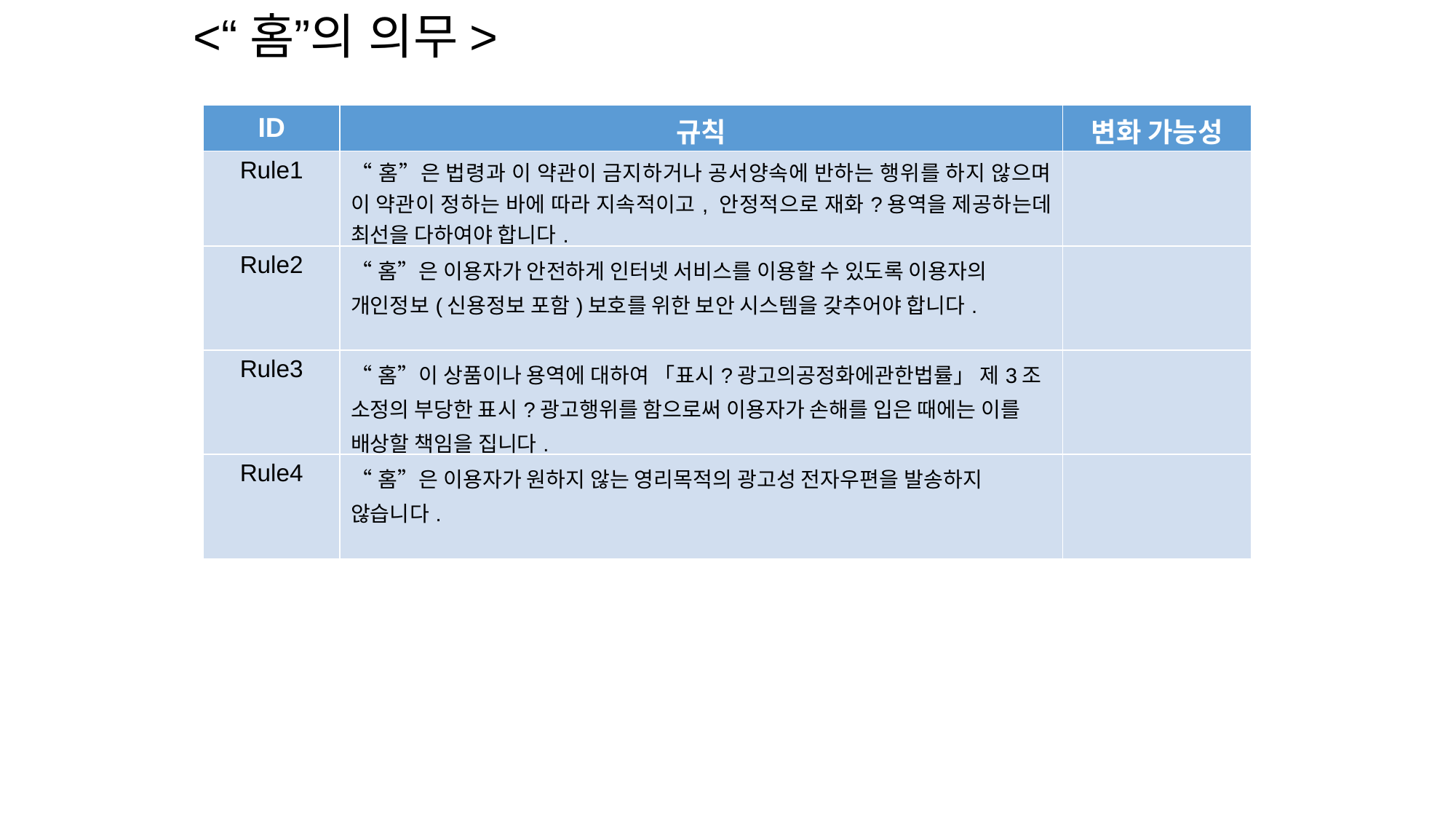

<“홈”의 의무>
| ID | 규칙 | 변화 가능성 |
| --- | --- | --- |
| Rule1 | “홈”은 법령과 이 약관이 금지하거나 공서양속에 반하는 행위를 하지 않으며 이 약관이 정하는 바에 따라 지속적이고, 안정적으로 재화?용역을 제공하는데 최선을 다하여야 합니다. |  |
| Rule2 | “홈”은 이용자가 안전하게 인터넷 서비스를 이용할 수 있도록 이용자의 개인정보(신용정보 포함)보호를 위한 보안 시스템을 갖추어야 합니다. |  |
| Rule3 | “홈”이 상품이나 용역에 대하여 「표시?광고의공정화에관한법률」 제3조 소정의 부당한 표시?광고행위를 함으로써 이용자가 손해를 입은 때에는 이를 배상할 책임을 집니다. |  |
| Rule4 | “홈”은 이용자가 원하지 않는 영리목적의 광고성 전자우편을 발송하지 않습니다. |  |